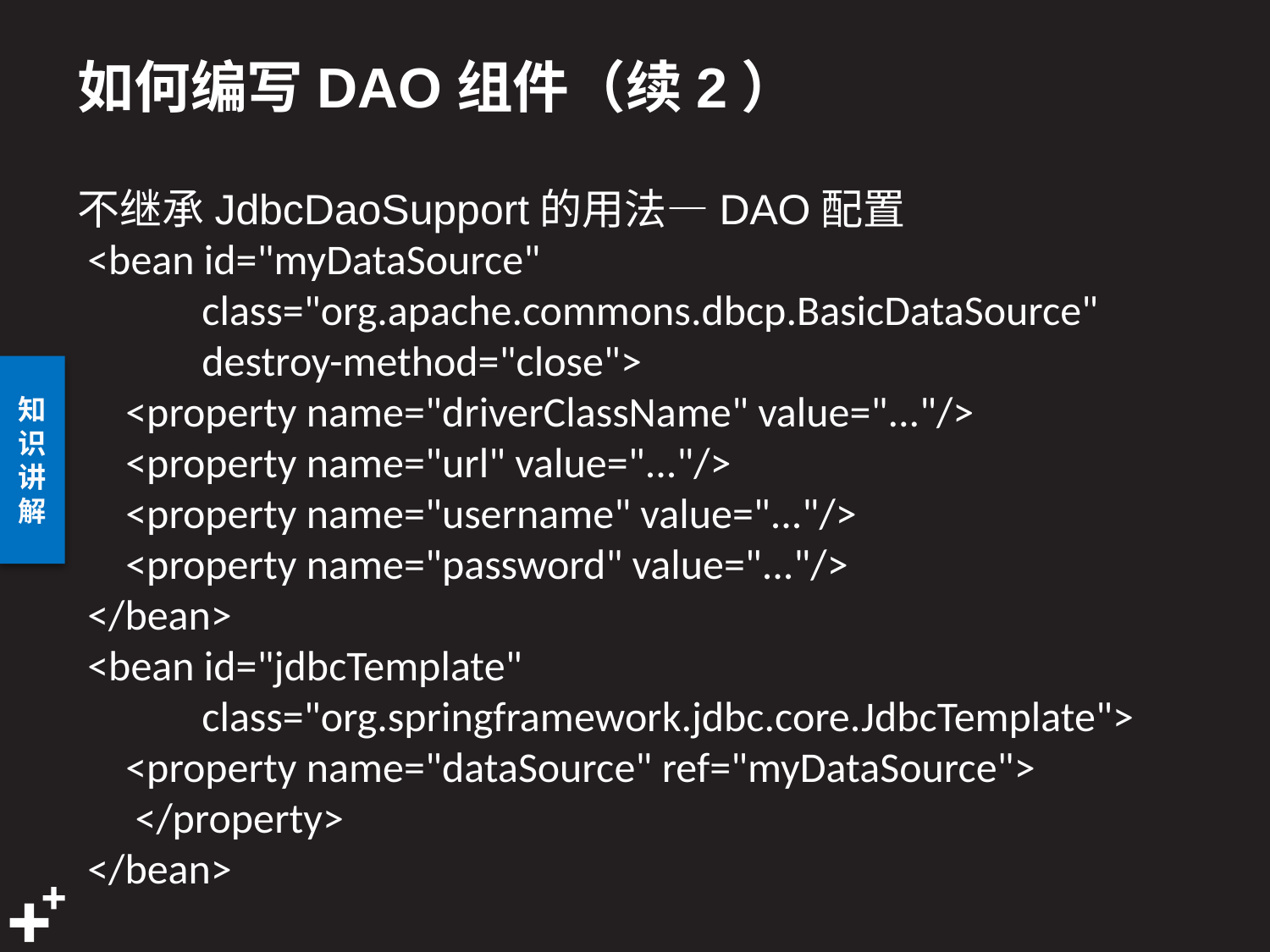

# 如何编写DAO组件（续2）
不继承JdbcDaoSupport的用法—DAO配置
<bean id="myDataSource"
            class="org.apache.commons.dbcp.BasicDataSource"
            destroy-method="close">
    <property name="driverClassName" value="..."/>
    <property name="url" value="..."/>
    <property name="username" value="..."/>
    <property name="password" value="..."/>
</bean>
<bean id="jdbcTemplate"
            class="org.springframework.jdbc.core.JdbcTemplate">
    <property name="dataSource" ref="myDataSource">
     </property>
</bean>